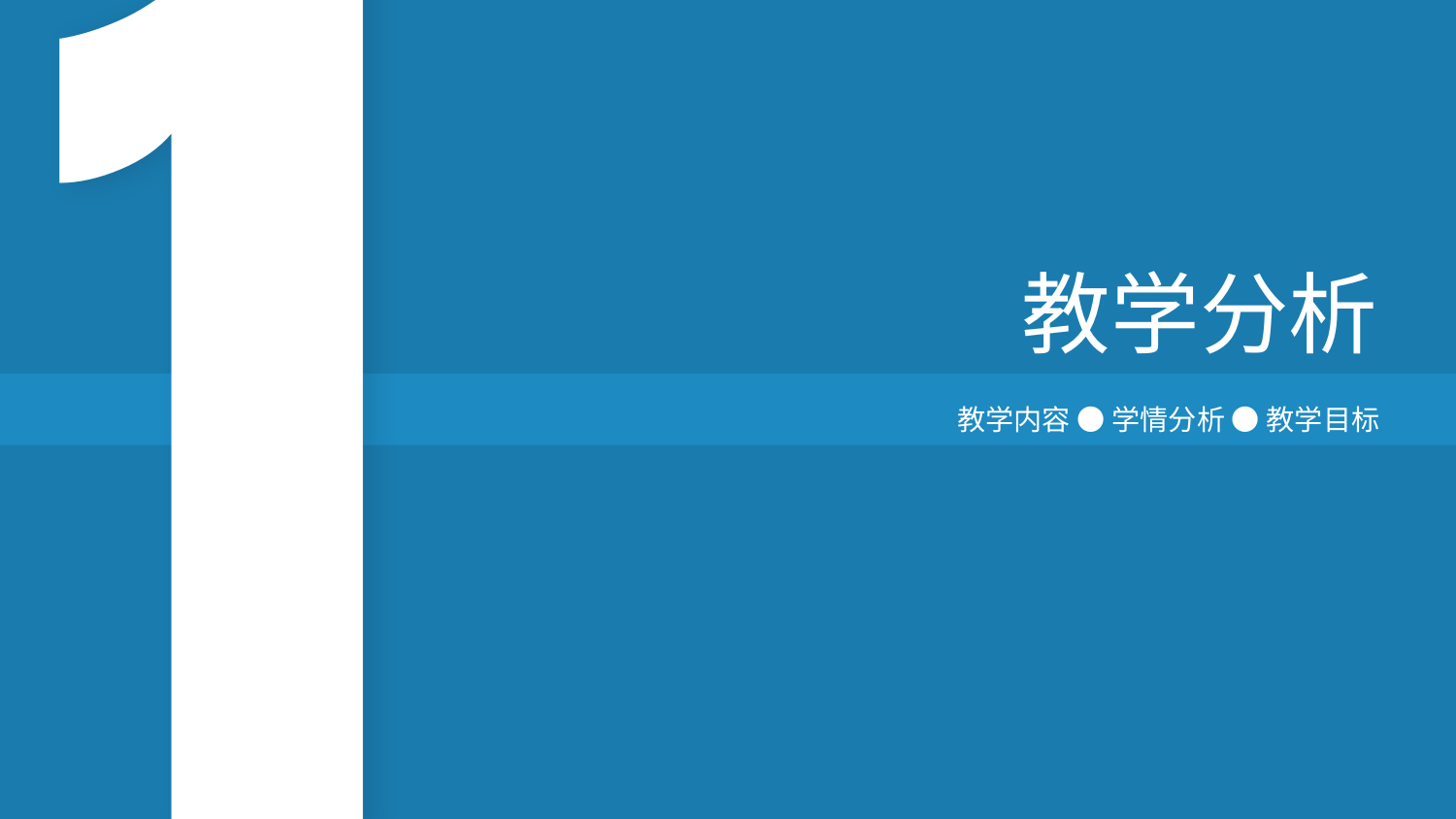

1
教学分析

教学内容 ● 学情分析 ● 教学目标